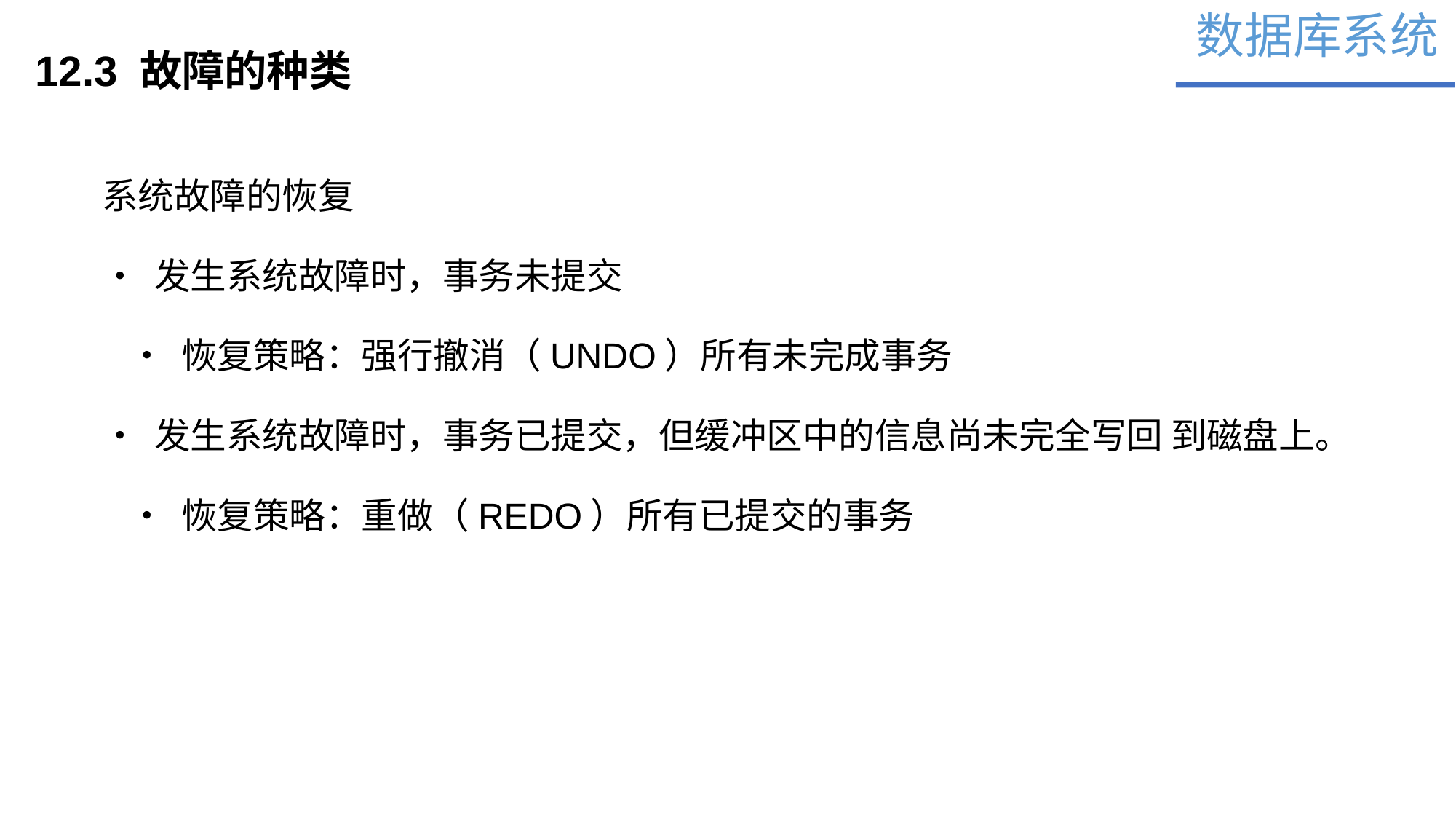

数据库系统
12.3 故障的种类

系统故障的恢复
• 发生系统故障时，事务未提交
	• 恢复策略：强行撤消（UNDO）所有未完成事务
• 发生系统故障时，事务已提交，但缓冲区中的信息尚未完全写回 到磁盘上。
	• 恢复策略：重做（REDO）所有已提交的事务